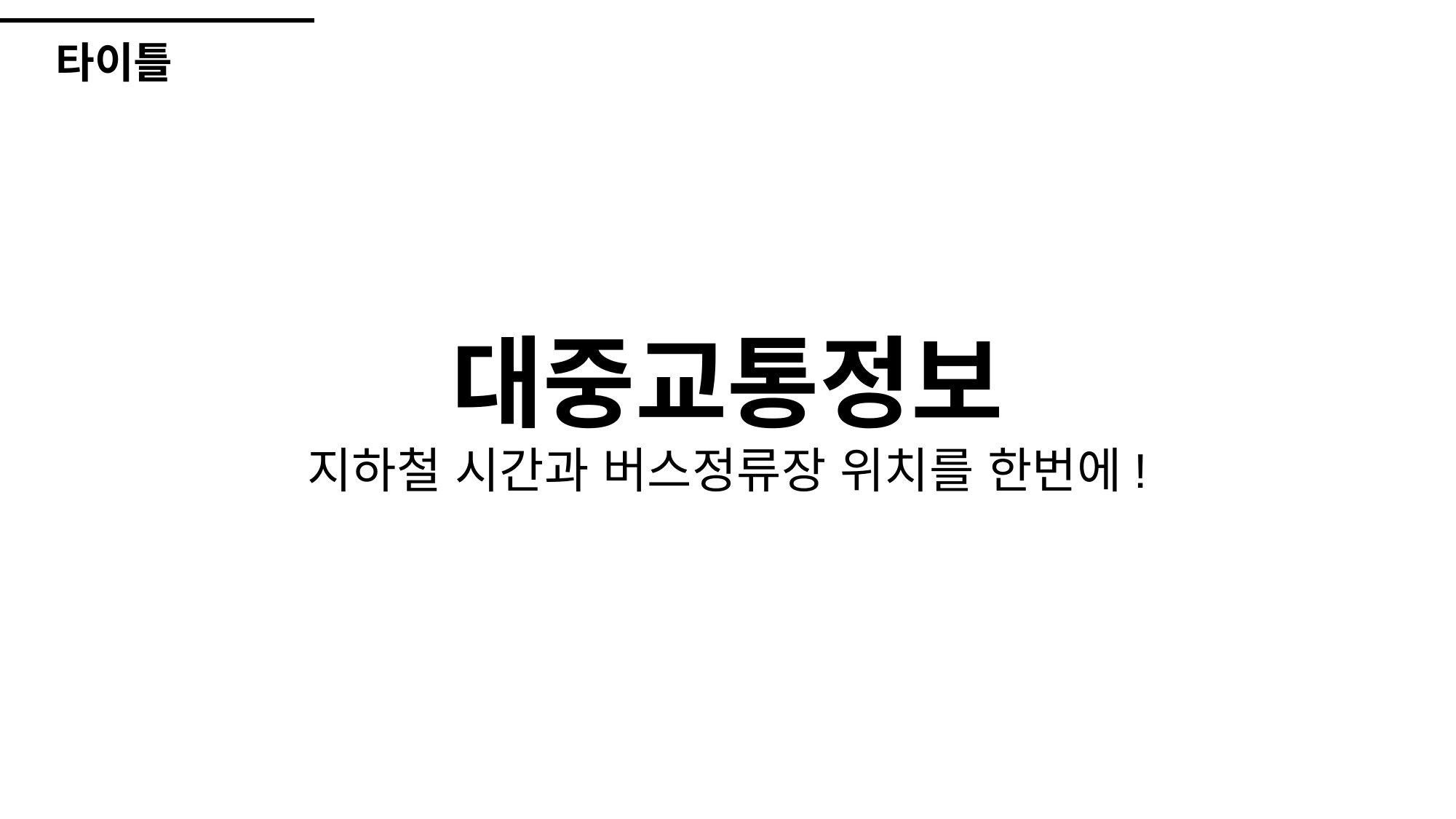

타이틀
대중교통정보
지하철 시간과 버스정류장 위치를 한번에!